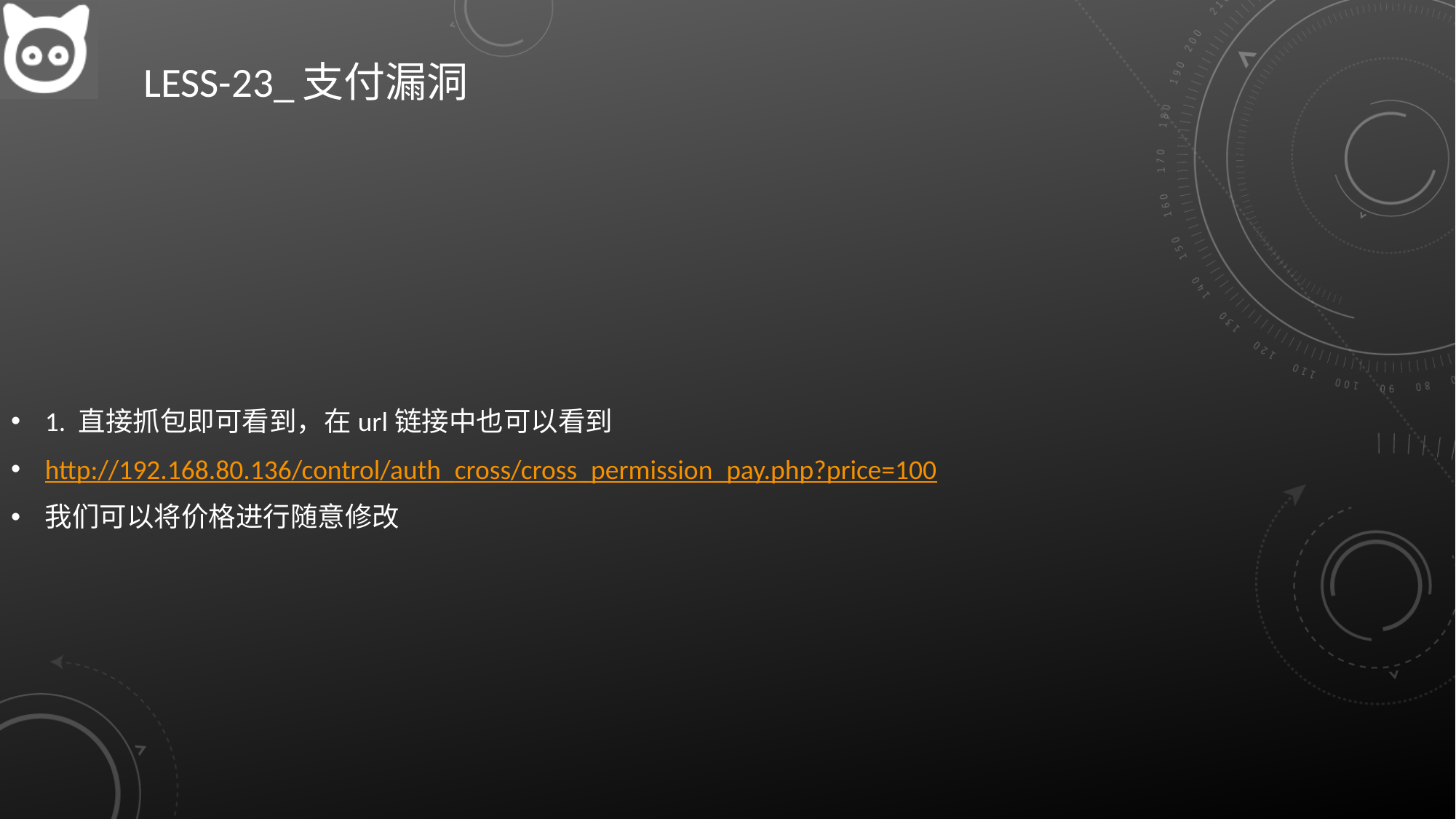

# Less-23_支付漏洞
1. 直接抓包即可看到，在url链接中也可以看到
http://192.168.80.136/control/auth_cross/cross_permission_pay.php?price=100
我们可以将价格进行随意修改